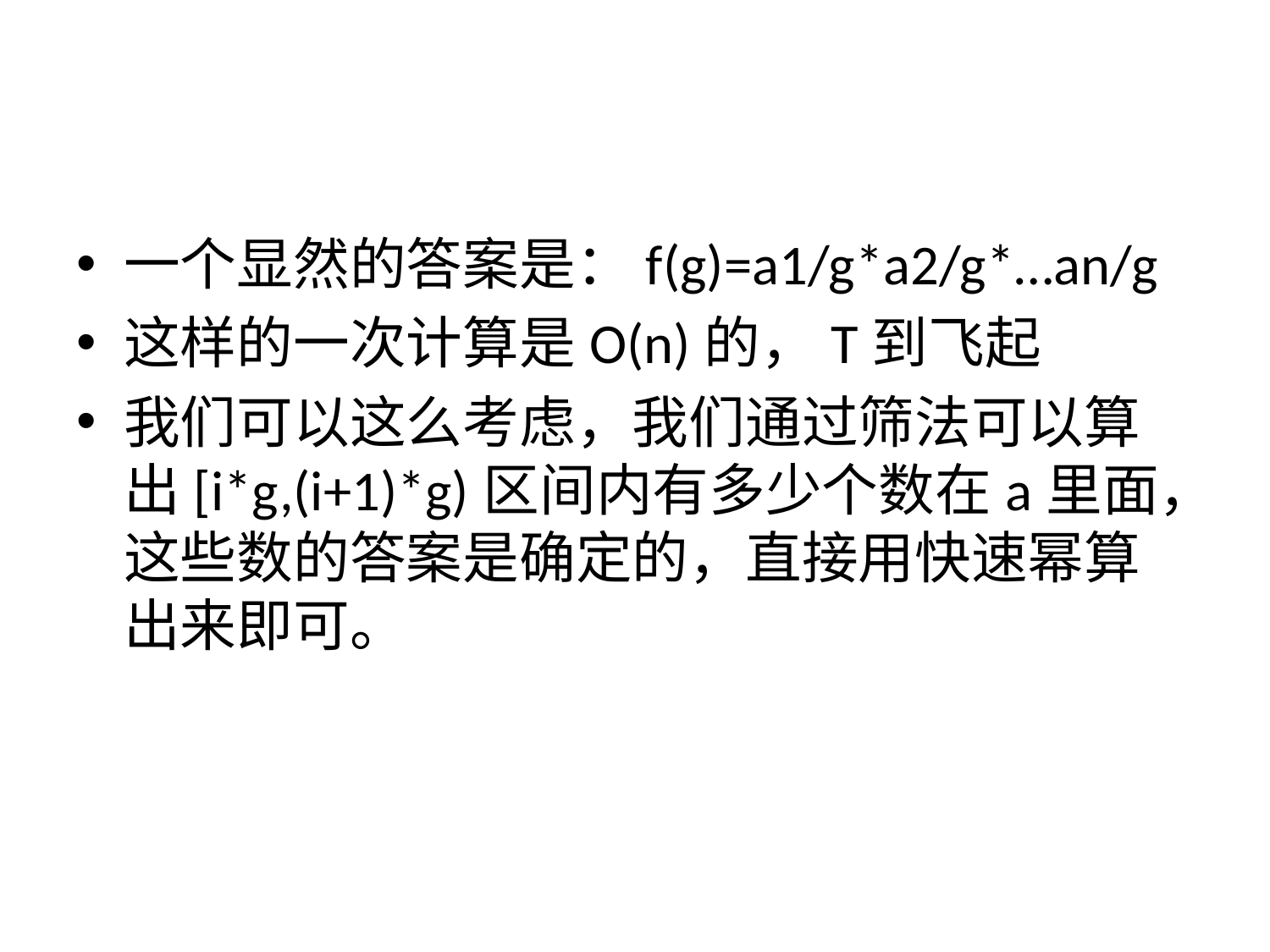

#
一个显然的答案是：f(g)=a1/g*a2/g*…an/g
这样的一次计算是O(n)的，T到飞起
我们可以这么考虑，我们通过筛法可以算出[i*g,(i+1)*g)区间内有多少个数在a里面，这些数的答案是确定的，直接用快速幂算出来即可。